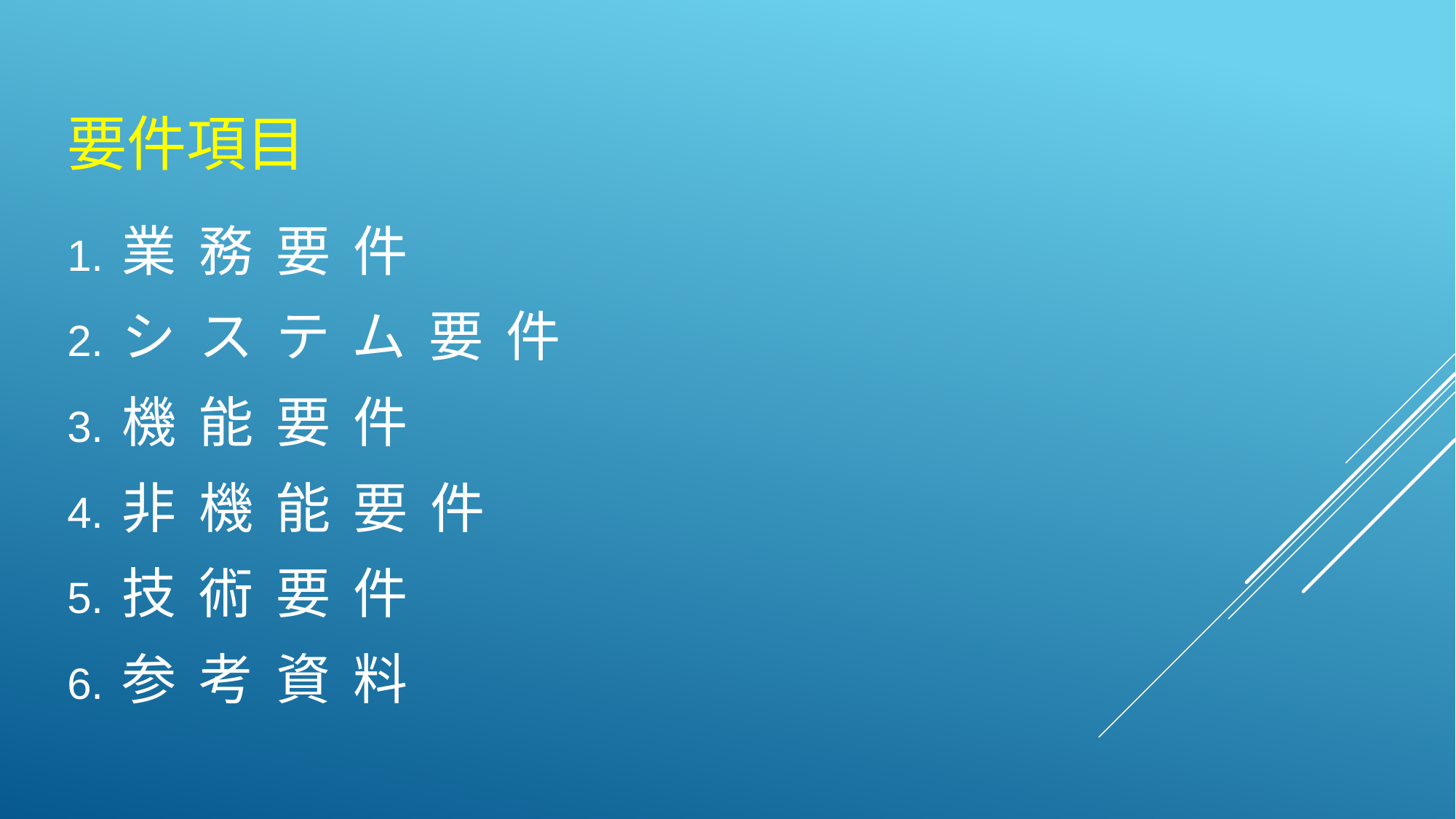

# 要件項目
業務要件
システム要件
機能要件
非機能要件
技術要件
参考資料